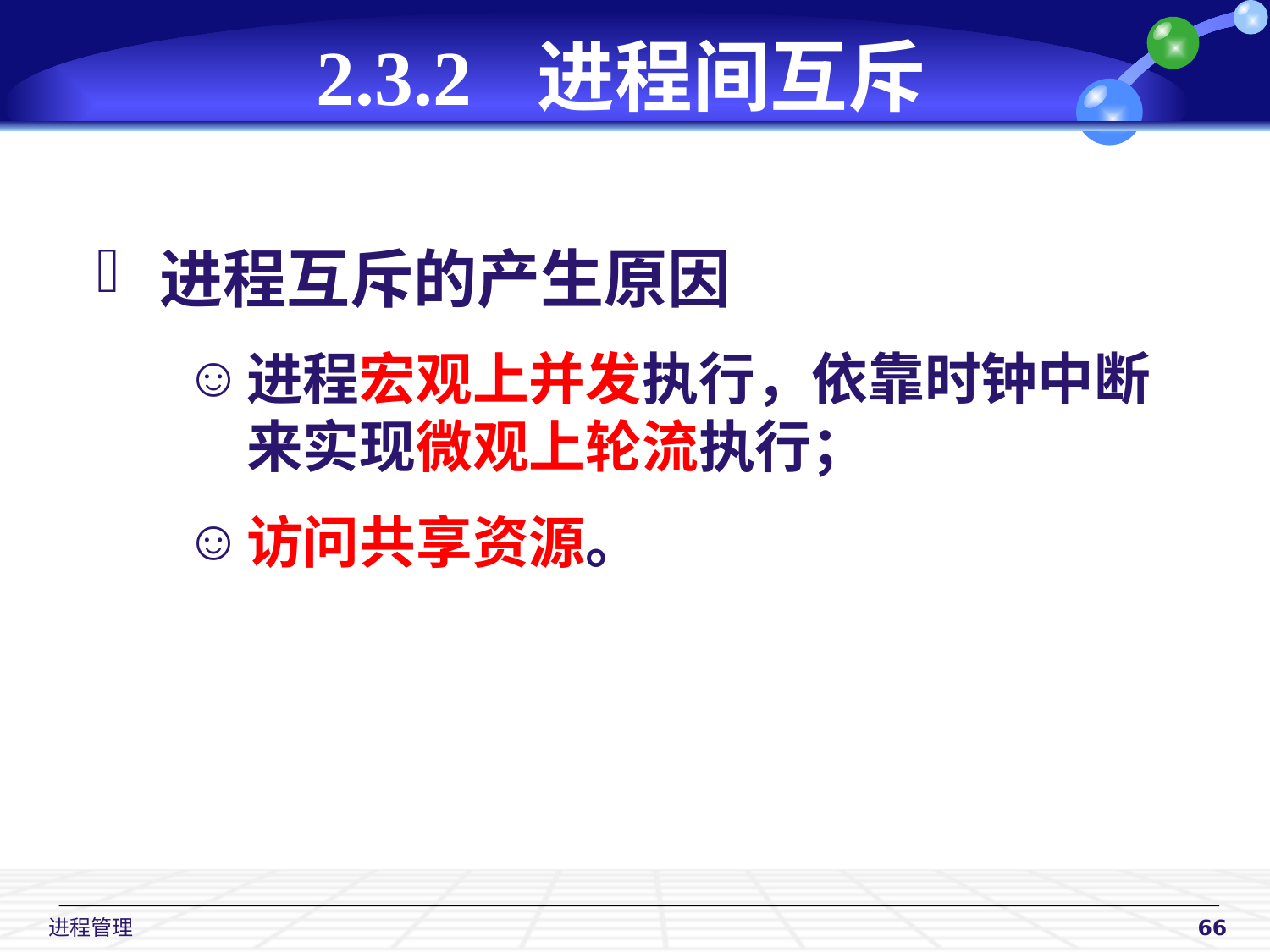

# 2.3.2 进程间互斥
进程互斥的产生原因
进程宏观上并发执行，依靠时钟中断来实现微观上轮流执行；
访问共享资源。
   进程管理
66